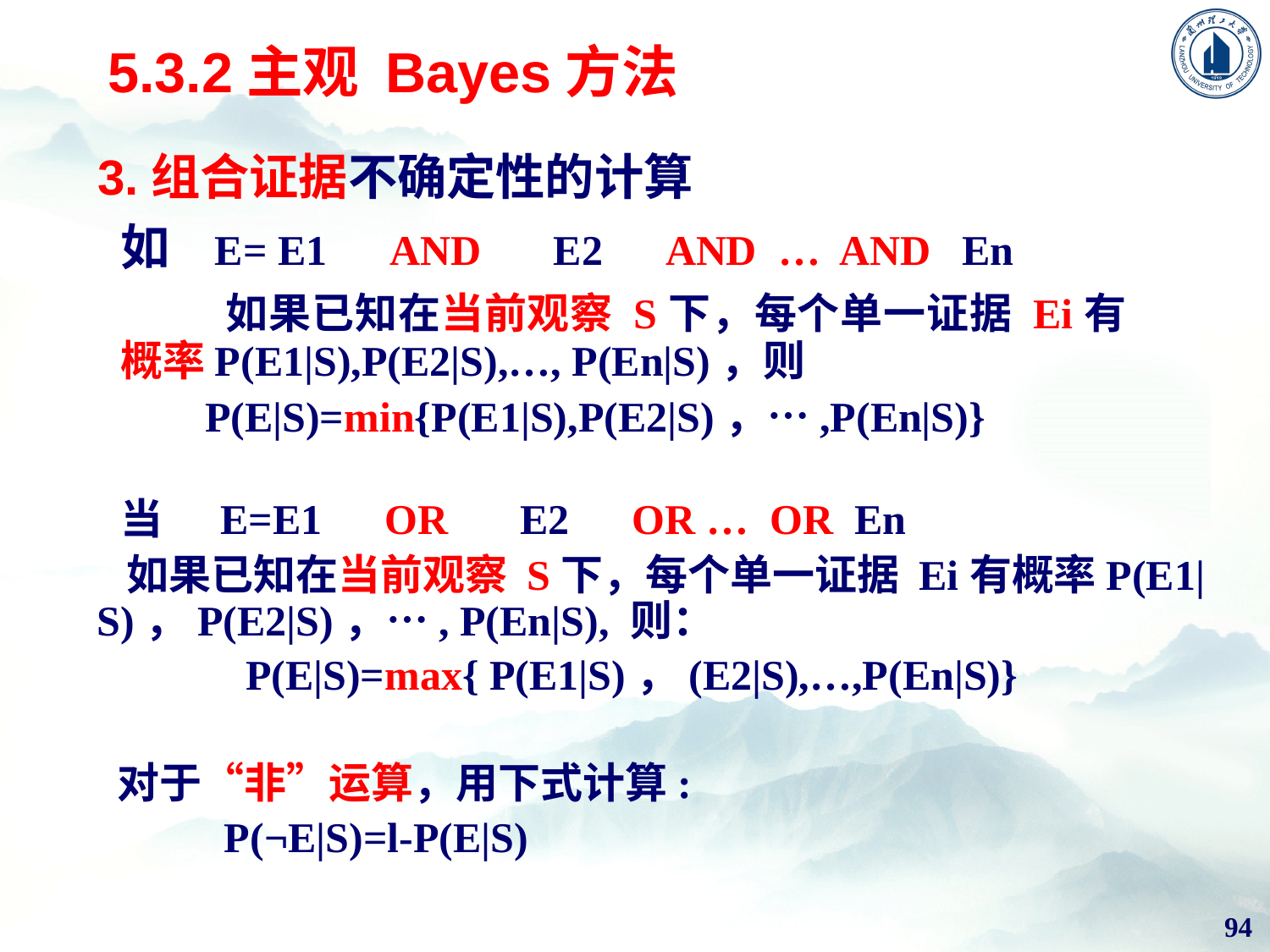

5.3.2主观 Bayes方法
# 3.组合证据不确定性的计算
如   E= E1　AND　 E2　AND  …  AND   En
        如果已知在当前观察 S下，每个单一证据 Ei有概率P(E1|S),P(E2|S),…, P(En|S)，则
        P(E|S)=min{P(E1|S),P(E2|S)，…,P(En|S)}
 当     E=E1　OR　 E2　OR …  OR  En
  如果已知在当前观察 S下，每个单一证据 Ei有概率P(E1|S)，P(E2|S)，…, P(En|S), 则：
              P(E|S)=max{ P(E1|S)，(E2|S),…,P(En|S)}

 对于“非”运算，用下式计算:
            P(¬E|S)=l-P(E|S)
94